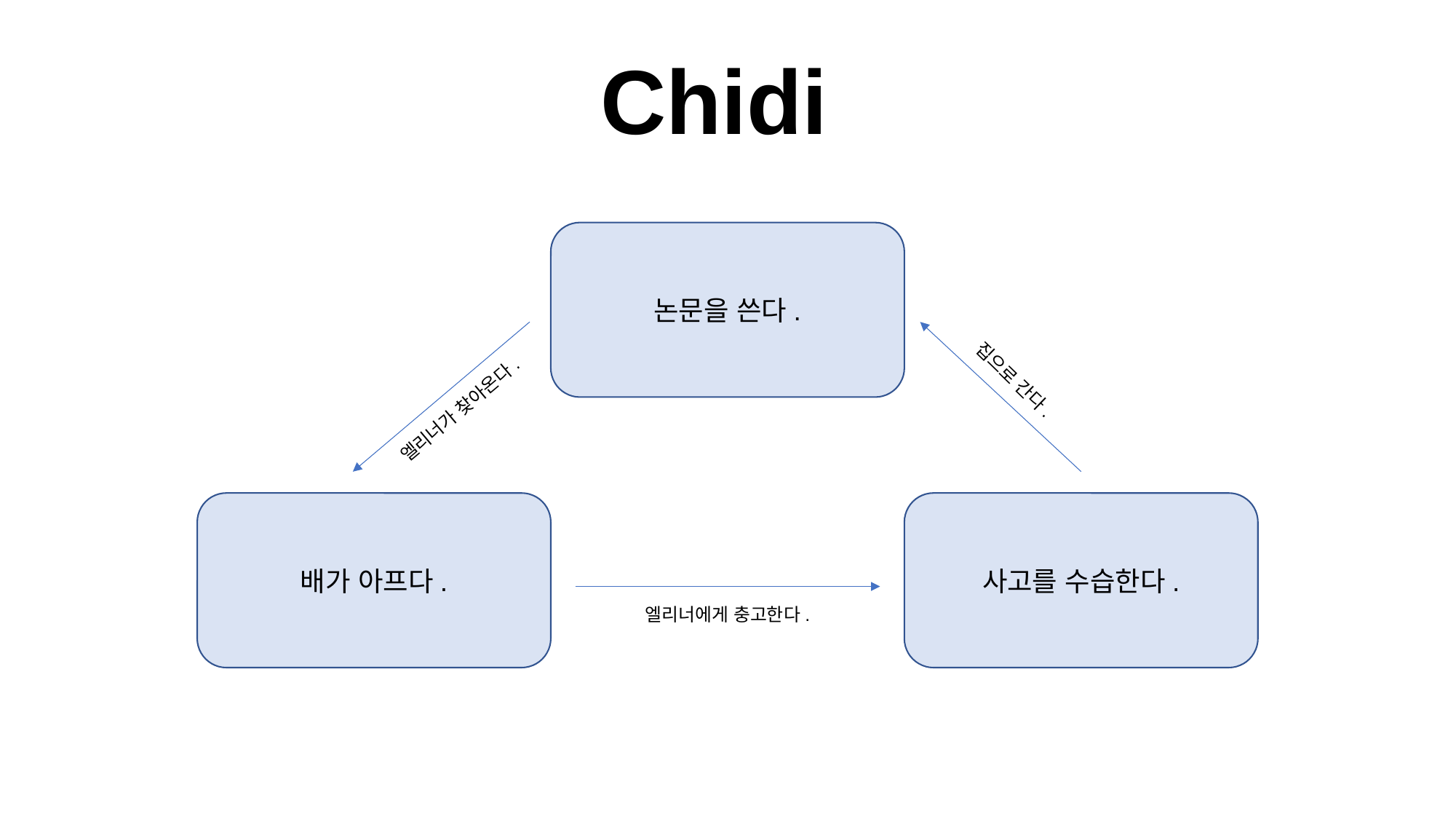

Chidi
논문을 쓴다.
집으로 간다.
엘리너가 찾아온다.
배가 아프다.
사고를 수습한다.
엘리너에게 충고한다.